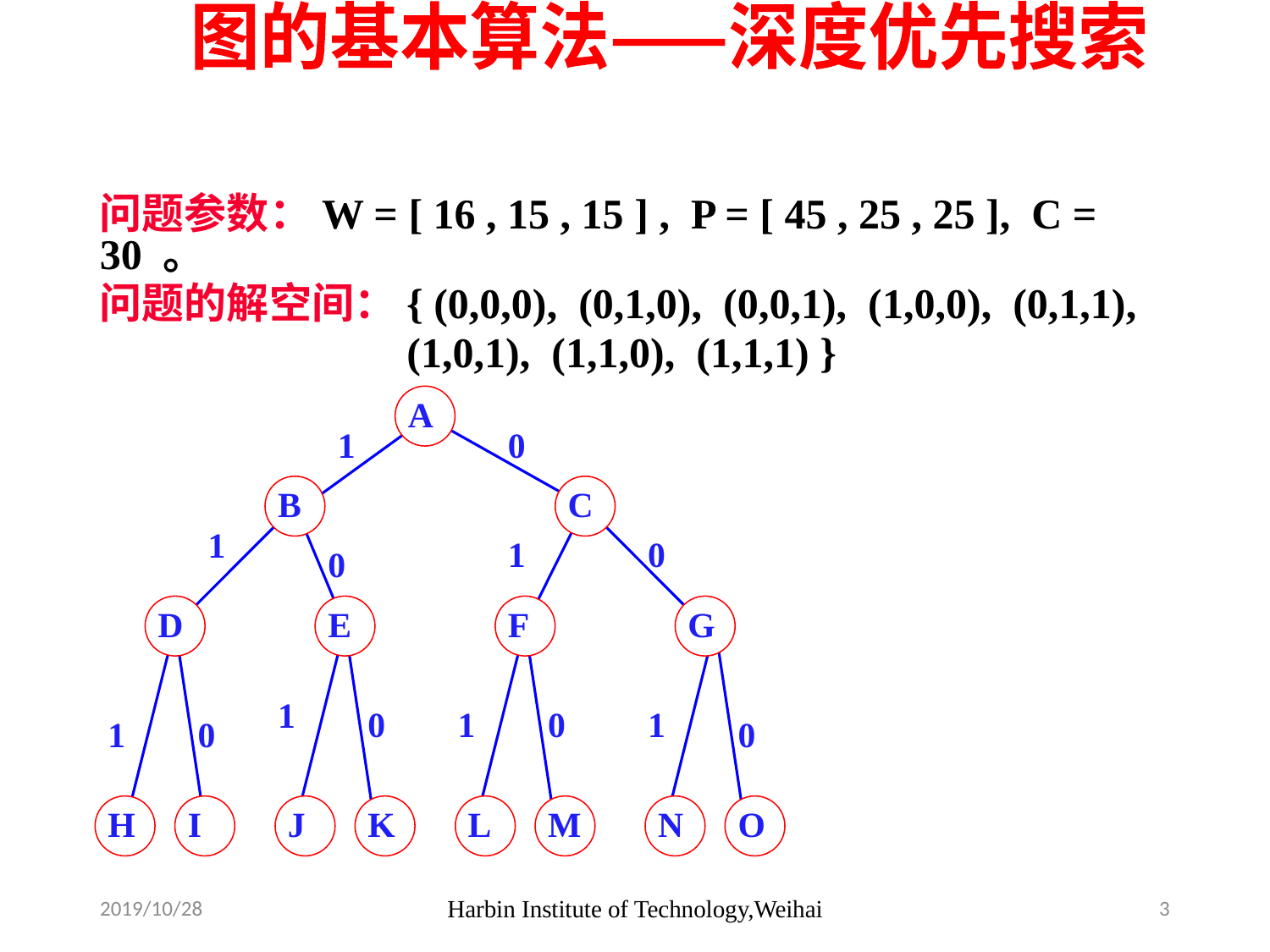

图的基本算法——深度优先搜索
问题参数：W = [ 16 , 15 , 15 ] ,  P = [ 45 , 25 , 25 ],  C = 30 。
问题的解空间：{ (0,0,0),  (0,1,0),  (0,0,1),  (1,0,0),  (0,1,1),
                             (1,0,1),  (1,1,0),  (1,1,1) }

A

1
0
B
C
1
1
0
0
D
E
F
G
1
0
1
0
1
1
0
0
H
I
J
K
L
M
N
O
2019/10/28
Harbin Institute of Technology,Weihai
3